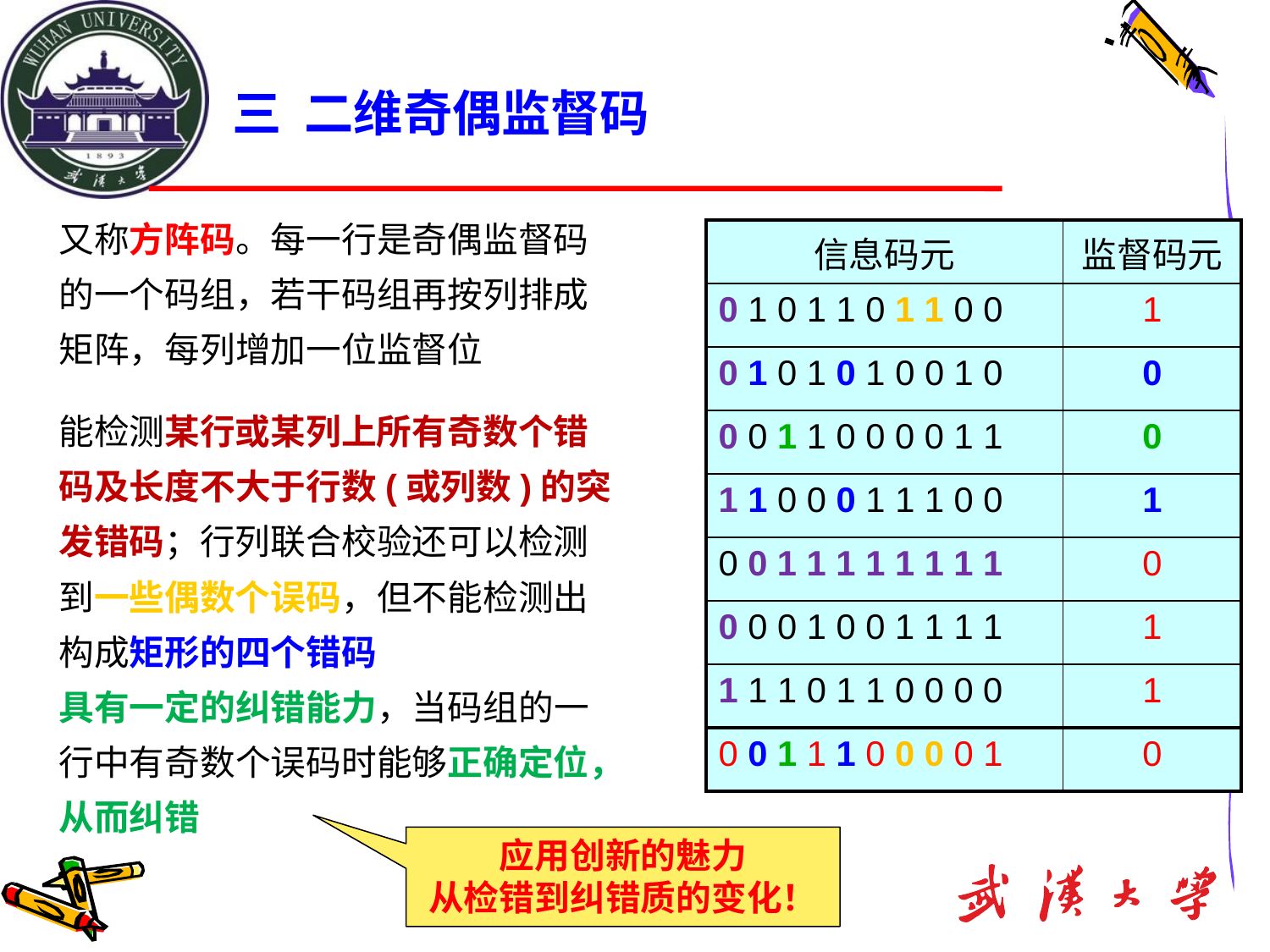

三  二维奇偶监督码
又称方阵码。每一行是奇偶监督码的一个码组，若干码组再按列排成矩阵，每列增加一位监督位

能检测某行或某列上所有奇数个错码及长度不大于行数(或列数)的突发错码；行列联合校验还可以检测到一些偶数个误码，但不能检测出构成矩形的四个错码
具有一定的纠错能力，当码组的一行中有奇数个误码时能够正确定位，从而纠错
| 信息码元 | 监督码元 |
| --- | --- |
| 0 1 0 1 1 0 1 1 0 0 | 1 |
| 0 1 0 1 0 1 0 0 1 0 | 0 |
| 0 0 1 1 0 0 0 0 1 1 | 0 |
| 1 1 0 0 0 1 1 1 0 0 | 1 |
| 0 0 1 1 1 1 1 1 1 1 | 0 |
| 0 0 0 1 0 0 1 1 1 1 | 1 |
| 1 1 1 0 1 1 0 0 0 0 | 1 |
| 0 0 1 1 1 0 0 0 0 1 | 0 |
应用创新的魅力
从检错到纠错质的变化！